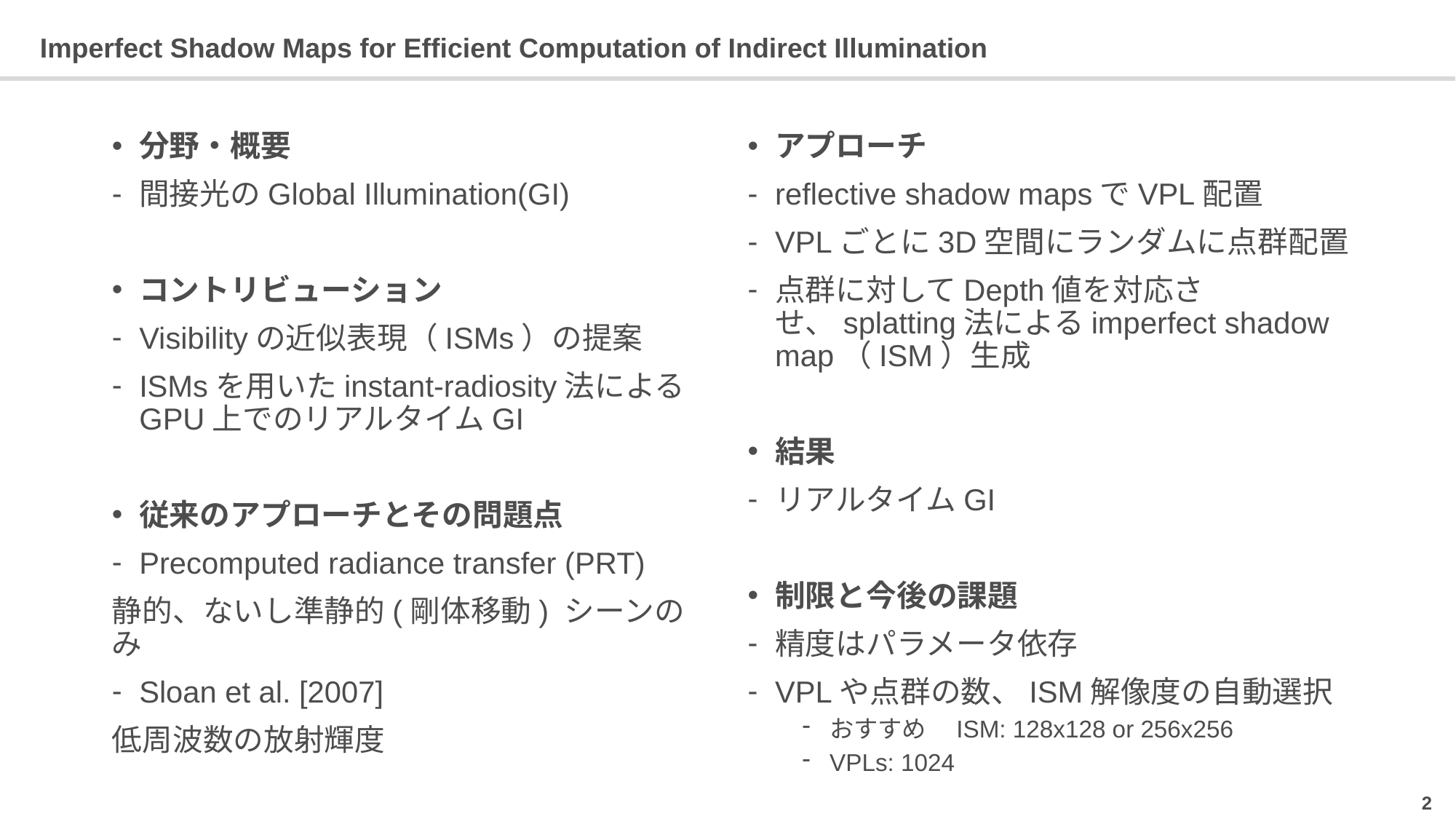

# Imperfect Shadow Maps for Efficient Computation of Indirect Illumination
分野・概要
間接光のGlobal Illumination(GI)

コントリビューション
Visibilityの近似表現（ISMs）の提案
ISMsを用いたinstant-radiosity法によるGPU上でのリアルタイムGI

従来のアプローチとその問題点
Precomputed radiance transfer (PRT)
静的、ないし準静的(剛体移動) シーンのみ
Sloan et al. [2007]
低周波数の放射輝度
アプローチ
reflective shadow mapsでVPL配置
VPLごとに3D空間にランダムに点群配置
点群に対してDepth値を対応させ、splatting法によるimperfect shadow map（ISM）生成

結果
リアルタイムGI

制限と今後の課題
精度はパラメータ依存
VPLや点群の数、ISM解像度の自動選択
おすすめ　ISM: 128x128 or 256x256
VPLs: 1024
2